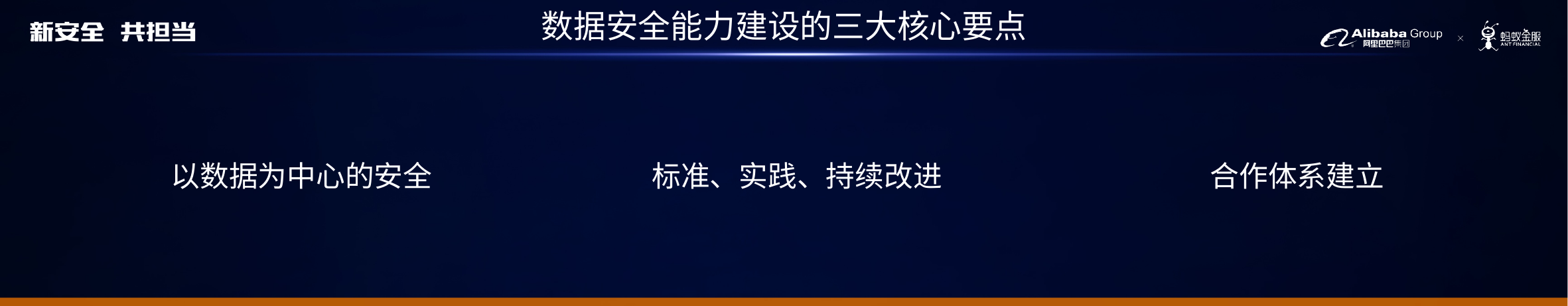

# 数据安全能力建设的三大核心要点
以数据为中心的安全
标准、实践、持续改进
合作体系建立